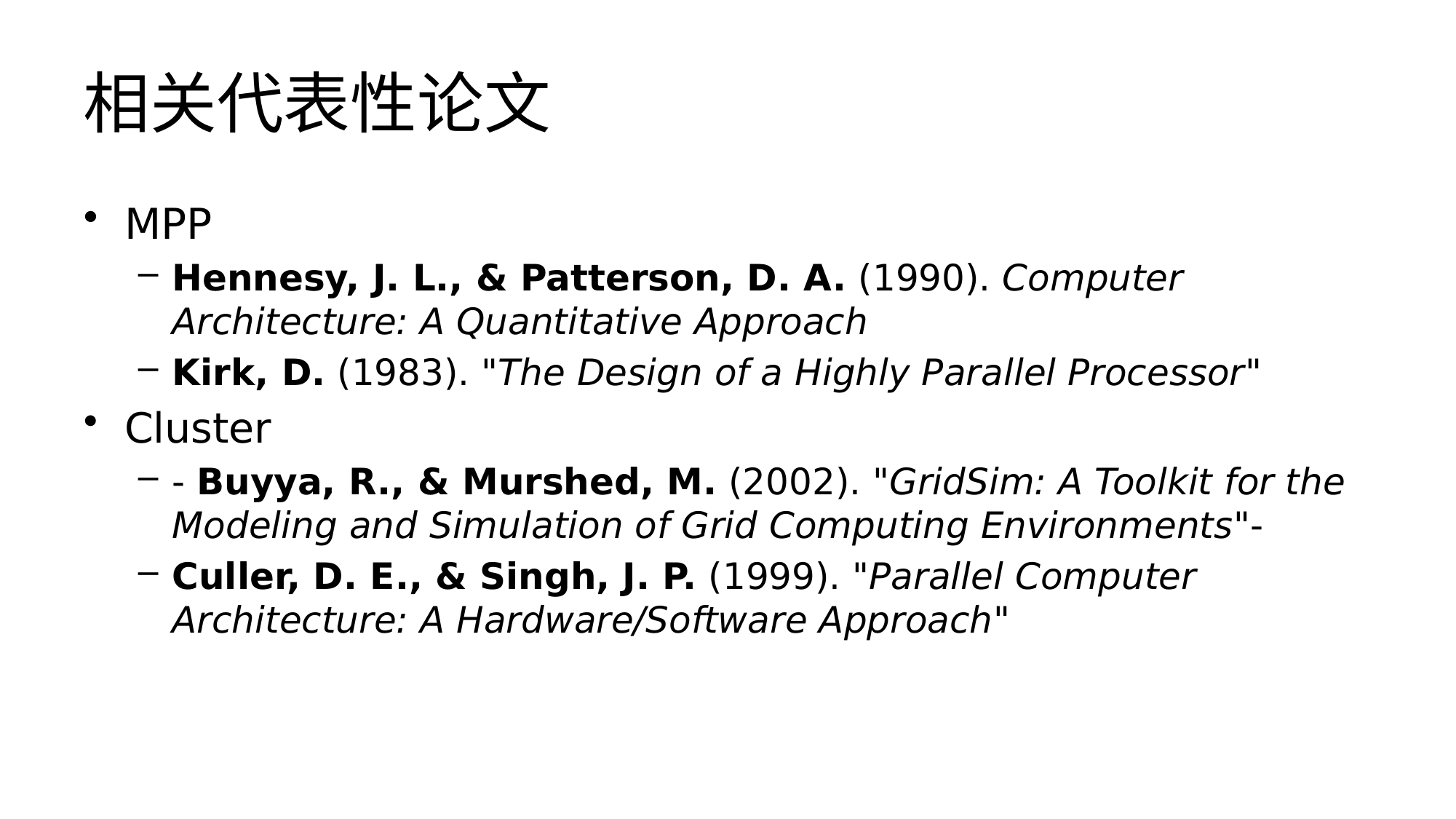

# 相关代表性论文
MPP
Hennesy, J. L., & Patterson, D. A. (1990). Computer Architecture: A Quantitative Approach
Kirk, D. (1983). "The Design of a Highly Parallel Processor"
Cluster
- Buyya, R., & Murshed, M. (2002). "GridSim: A Toolkit for the Modeling and Simulation of Grid Computing Environments"-
Culler, D. E., & Singh, J. P. (1999). "Parallel Computer Architecture: A Hardware/Software Approach"
56